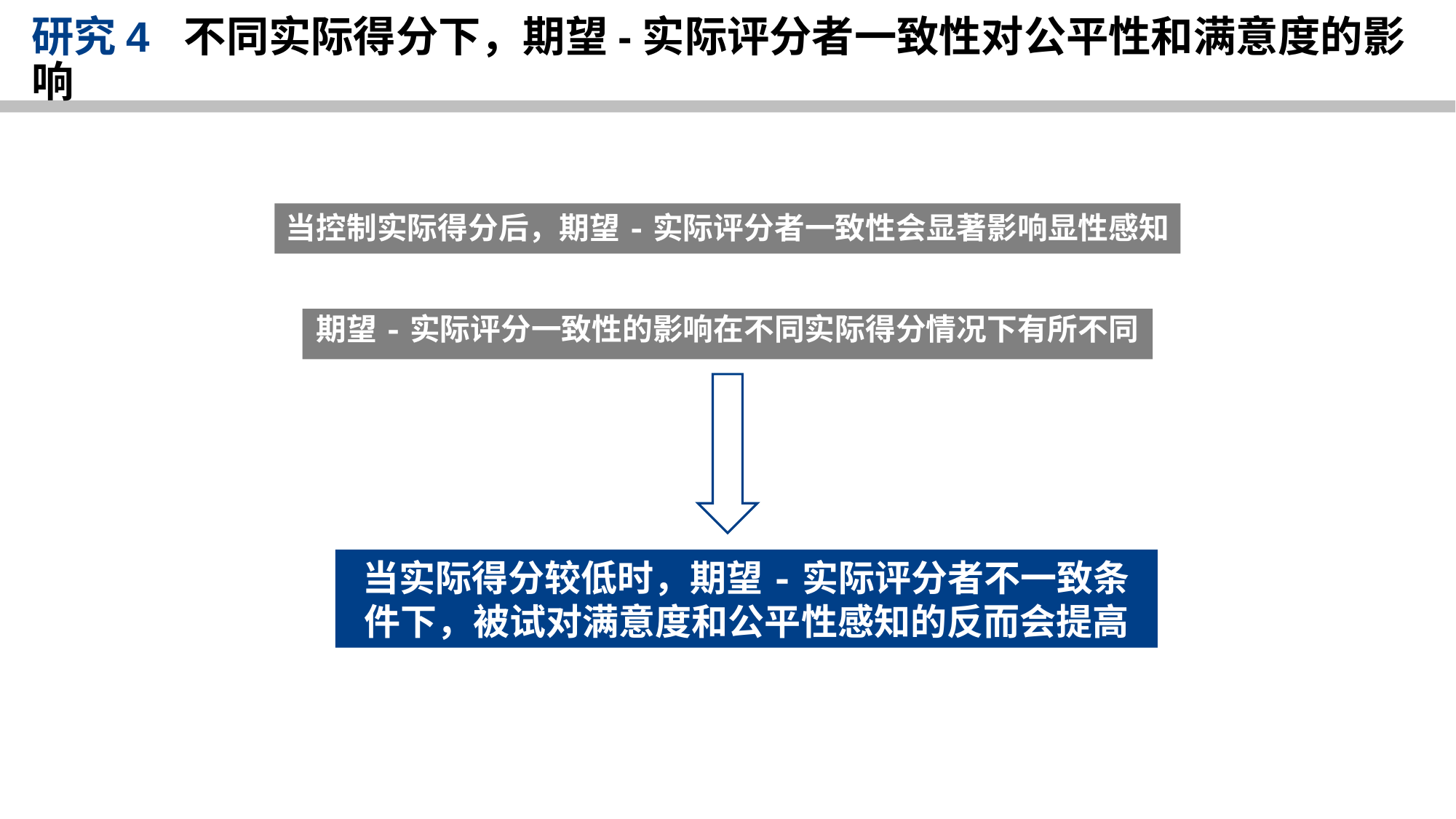

# 研究4  不同实际得分下，期望-实际评分者一致性对公平性和满意度的影响
当控制实际得分后，期望-实际评分者一致性会显著影响显性感知
期望-实际评分一致性的影响在不同实际得分情况下有所不同

当实际得分较低时，期望-实际评分者不一致条件下，被试对满意度和公平性感知的反而会提高